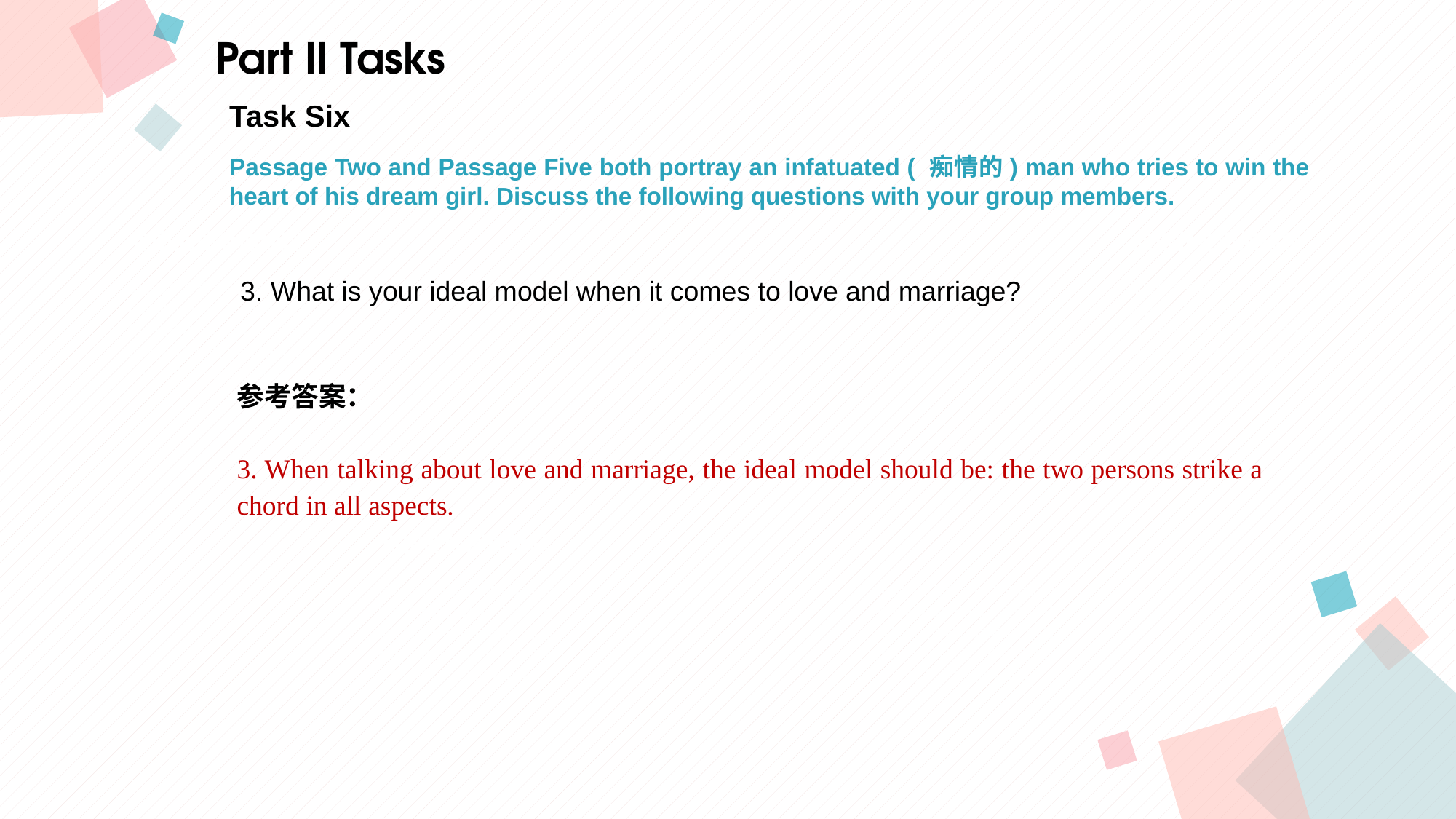

Part II Tasks
Task Six

Passage Two and Passage Five both portray an infatuated ( 痴情的) man who tries to win the heart of his dream girl. Discuss the following questions with your group members.
点击此处添加标题
点击此处添加标题
3. What is your ideal model when it comes to love and marriage?
标题数字等都可以通过点击和重新输入进行更改，顶部“开始”面板中可以对字体、字号、颜色等进行修改。建议正文8-14号字，1.3倍字间距。
标题数字等都可以通过点击和重新输入进行更改，顶部“开始”面板中可以对字体、字号、颜色等进行修改。建议正文8-14号字，1.3倍字间距。
标题数字等都可以通过点击和重新输入进行更改，顶部“开始”面板中可以对字体、字号、颜色等进行修改。建议正文8-14号字，1.3倍字间距。
参考答案：

3. When talking about love and marriage, the ideal model should be: the two persons strike a chord in all aspects.
点击此处添加标题
标题数字等都可以通过点击和重新输入进行更改，顶部“开始”面板中可以对字体、字号、颜色等进行修改。建议正文8-14号字，1.3倍字间距。
标题数字等都可以通过点击和重新输入进行更改，顶部“开始”面板中可以对字体、字号、颜色等进行修改。建议正文8-14号字，1.3倍字间距。